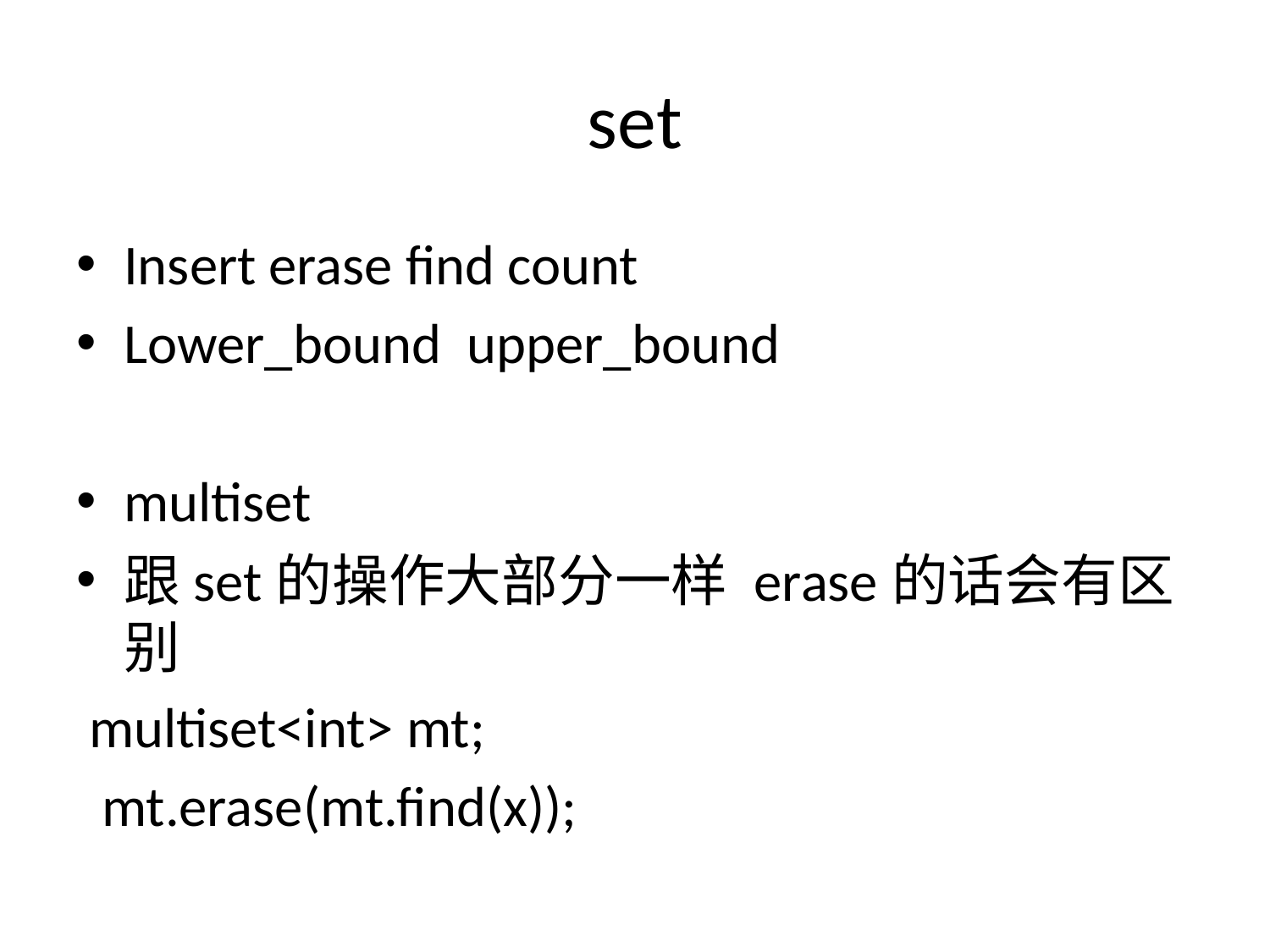

# set
Insert erase find count
Lower_bound  upper_bound

multiset
跟set的操作大部分一样 erase的话会有区别
 multiset<int> mt;
  mt.erase(mt.find(x));